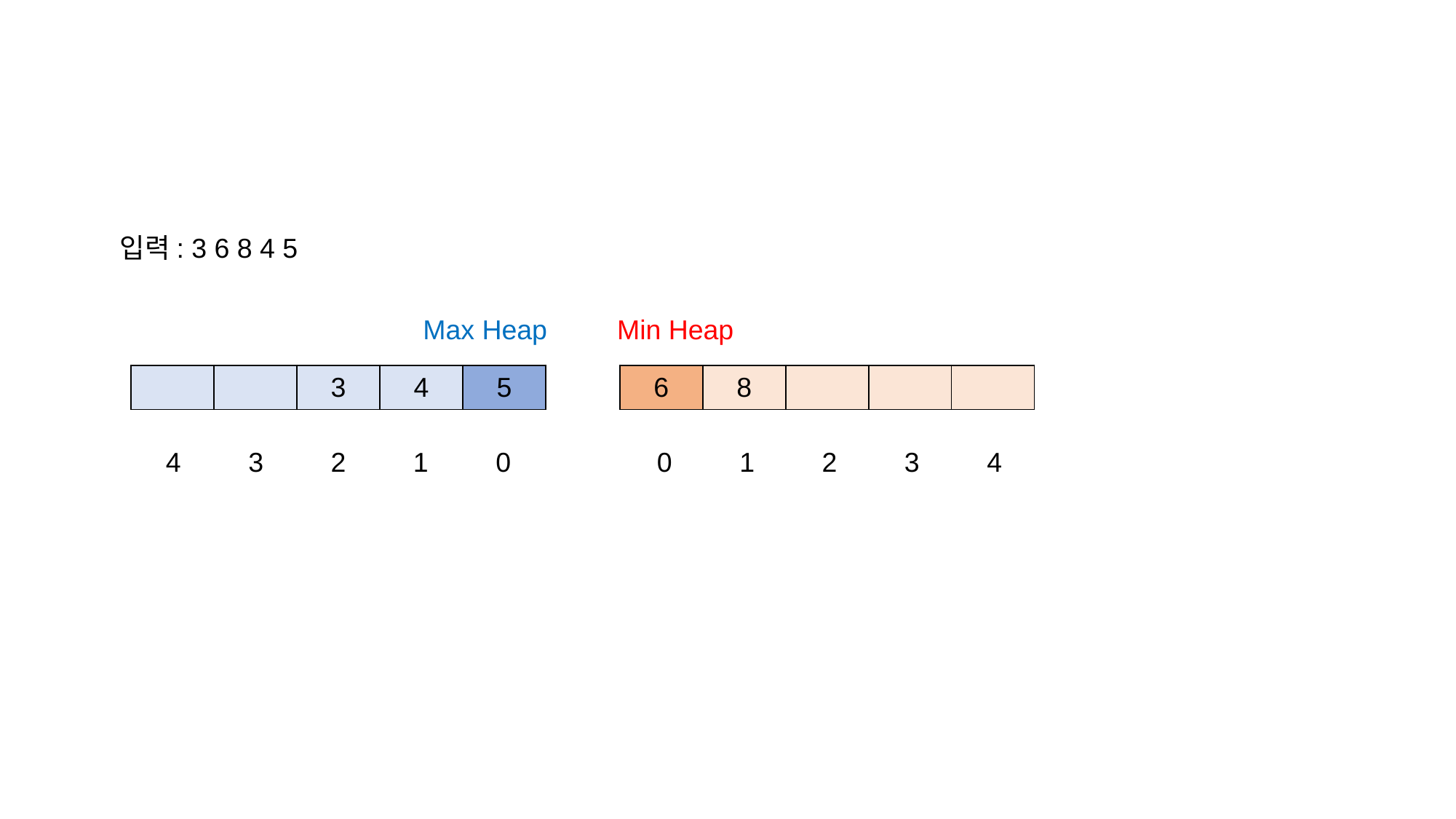

입력: 3 6 8 4 5
Max Heap
Min Heap
|  |  | 3 | 4 | 5 |
| --- | --- | --- | --- | --- |
| 6 | 8 |  |  |  |
| --- | --- | --- | --- | --- |
4
3
2
1
0
0
1
2
3
4